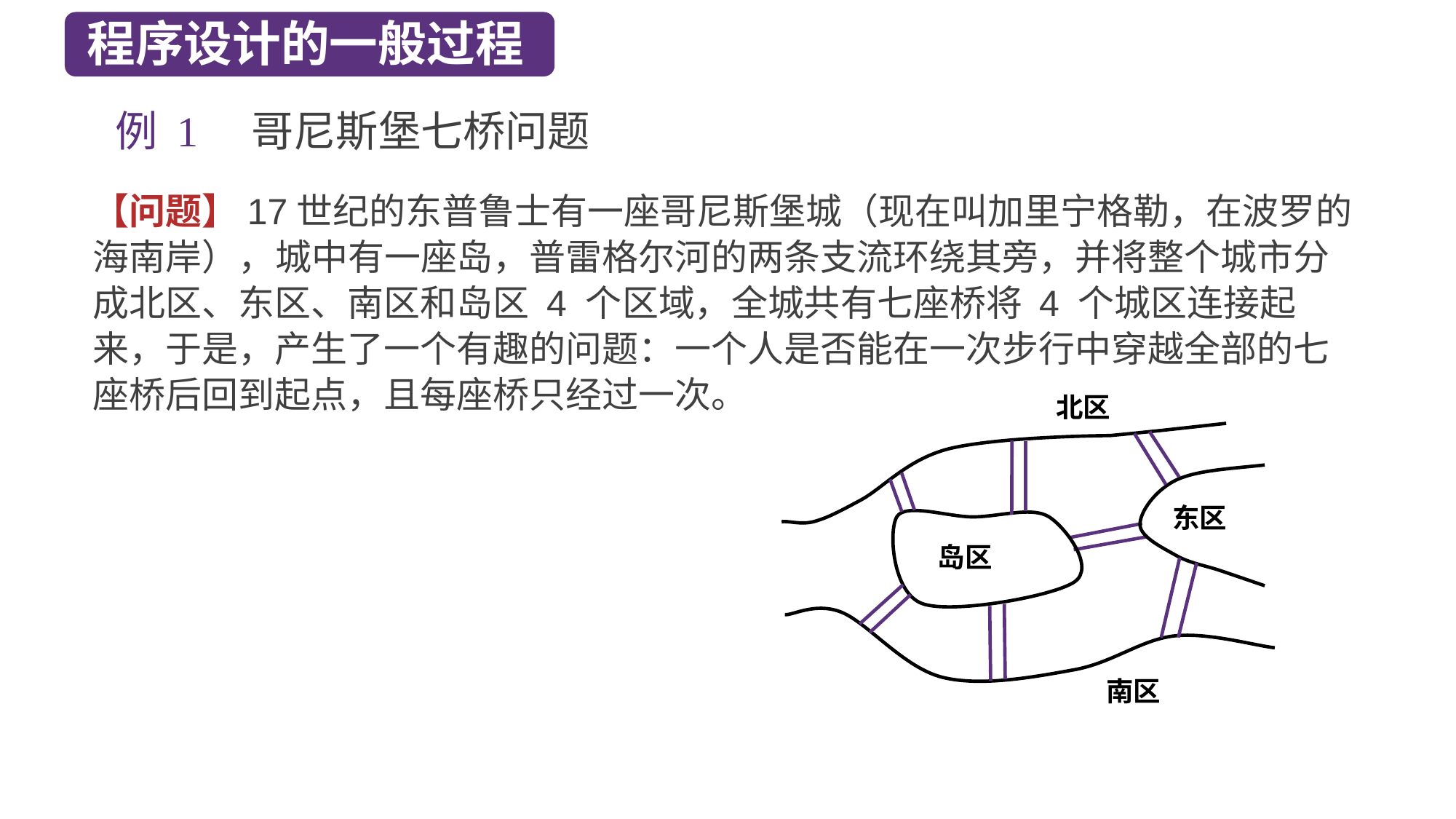

程序设计的一般过程

例 1    哥尼斯堡七桥问题
【问题】17世纪的东普鲁士有一座哥尼斯堡城（现在叫加里宁格勒，在波罗的海南岸），城中有一座岛，普雷格尔河的两条支流环绕其旁，并将整个城市分成北区、东区、南区和岛区 4 个区域，全城共有七座桥将 4 个城区连接起来，于是，产生了一个有趣的问题：一个人是否能在一次步行中穿越全部的七座桥后回到起点，且每座桥只经过一次。
北区

东区

岛区

南区